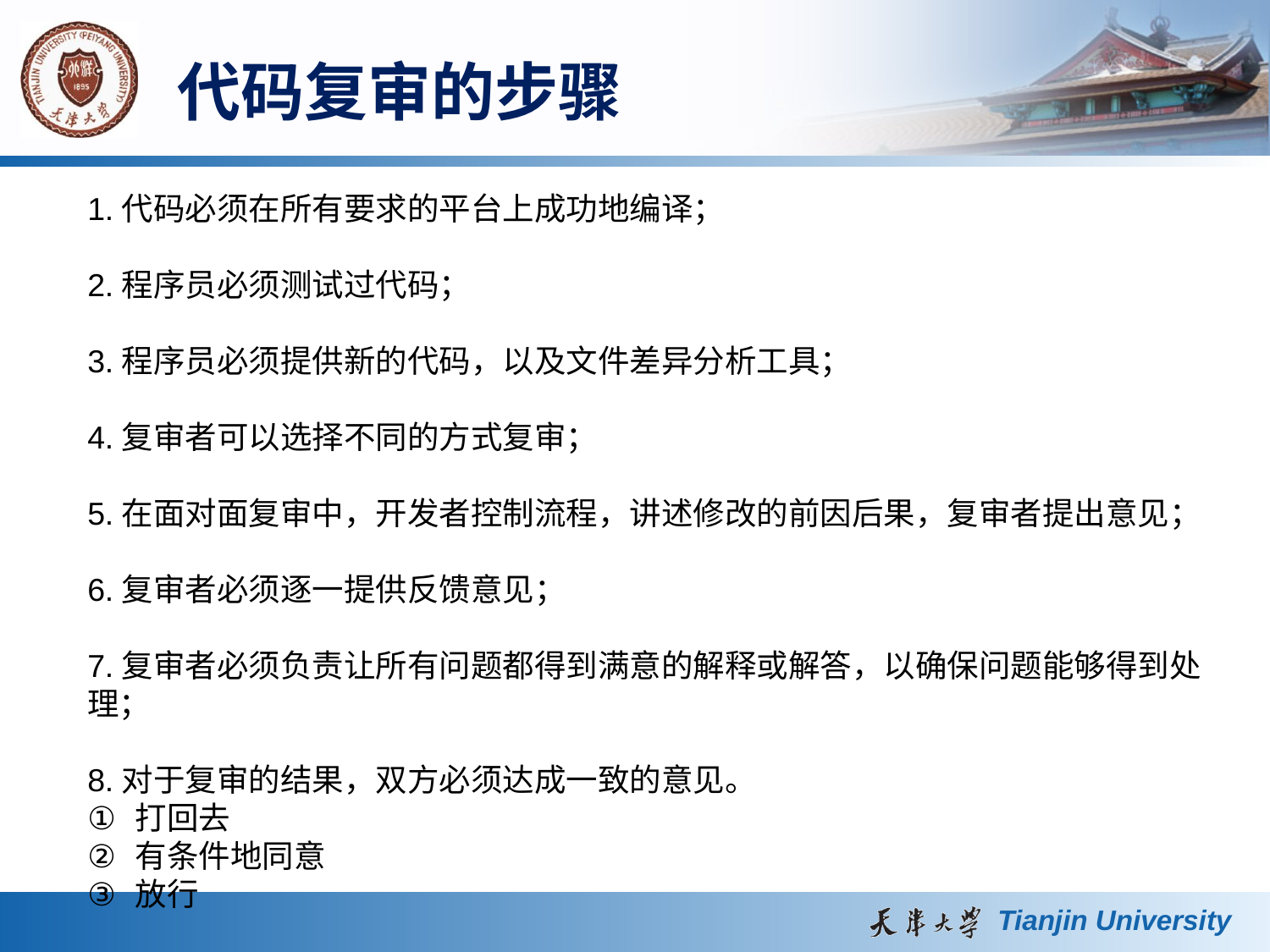

代码复审的步骤

1.代码必须在所有要求的平台上成功地编译；

2.程序员必须测试过代码；

3.程序员必须提供新的代码，以及文件差异分析工具；

4.复审者可以选择不同的方式复审；

5.在面对面复审中，开发者控制流程，讲述修改的前因后果，复审者提出意见；

6.复审者必须逐一提供反馈意见；

7.复审者必须负责让所有问题都得到满意的解释或解答，以确保问题能够得到处理；

8.对于复审的结果，双方必须达成一致的意见。
打回去
有条件地同意
放行

15